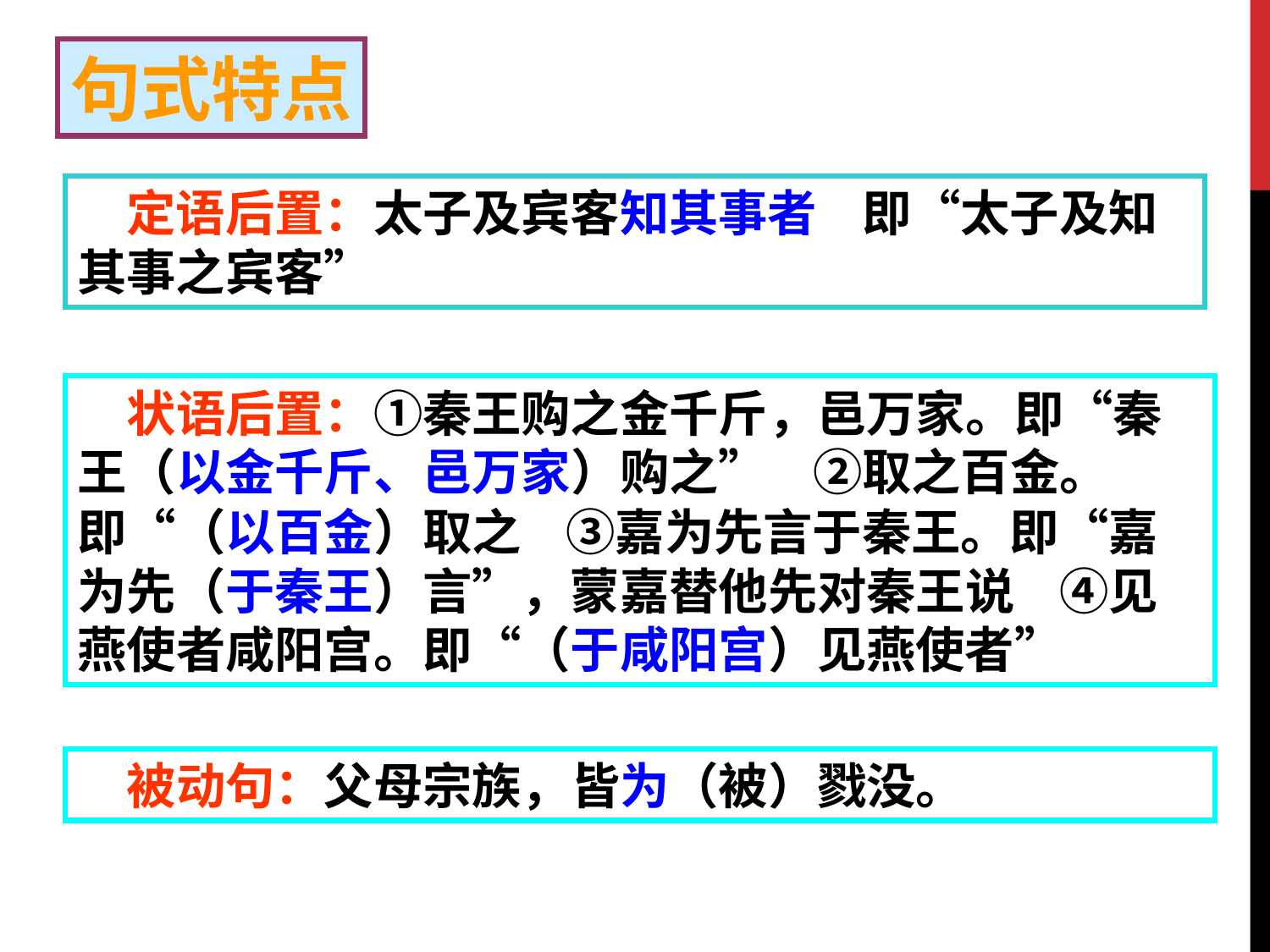

句式特点
　定语后置：太子及宾客知其事者    即“太子及知其事之宾客”
　状语后置：①秦王购之金千斤，邑万家。即“秦王（以金千斤、邑万家）购之”    ②取之百金。
即“（以百金）取之    ③嘉为先言于秦王。即“嘉为先（于秦王）言”，蒙嘉替他先对秦王说    ④见燕使者咸阳宫。即“（于咸阳宫）见燕使者”
　被动句：父母宗族，皆为（被）戮没。